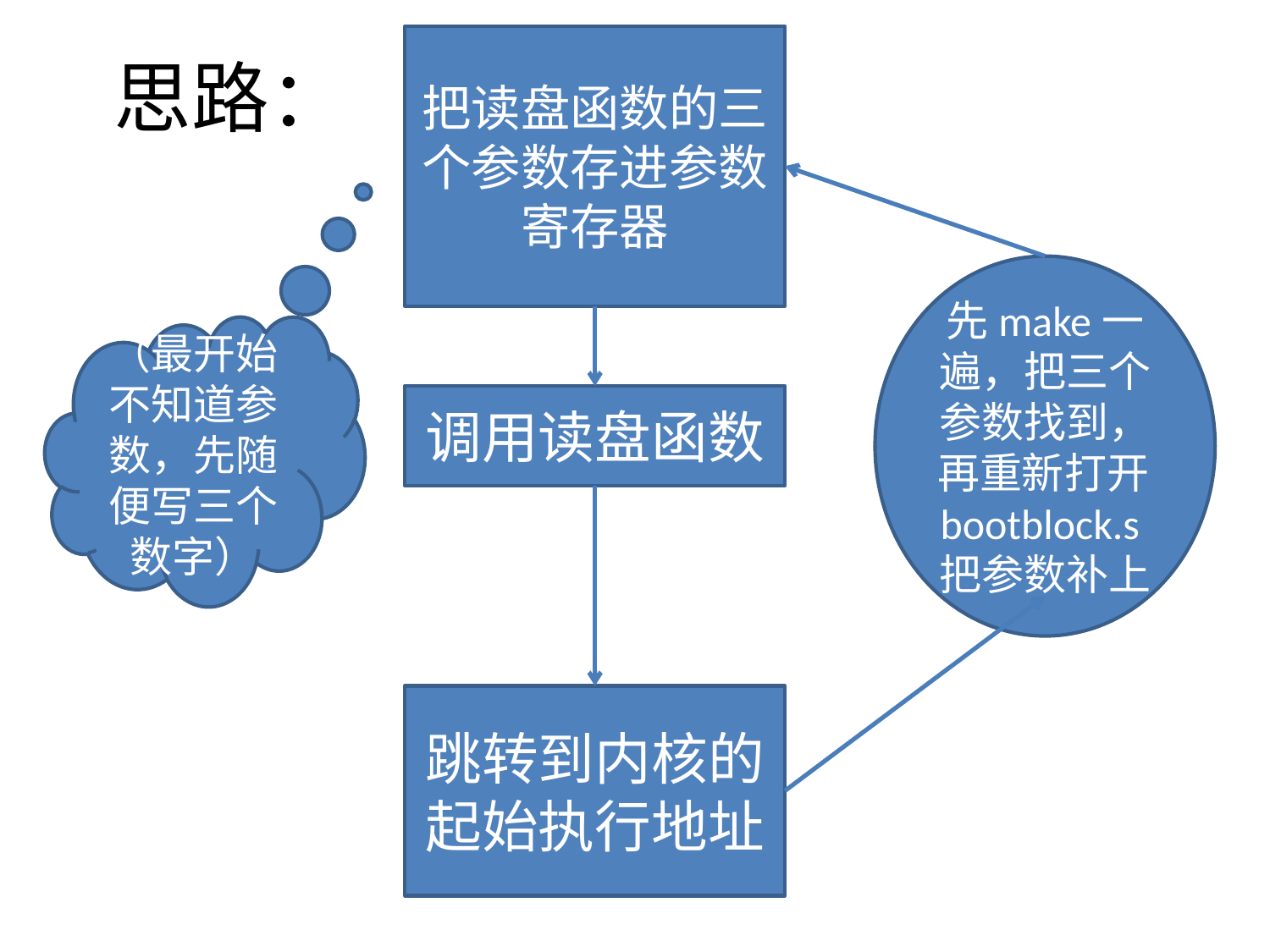

# 思路：
把读盘函数的三个参数存进参数寄存器
先make一遍，把三个参数找到，再重新打开bootblock.s把参数补上
（最开始不知道参数，先随便写三个数字）
调用读盘函数
跳转到内核的
起始执行地址